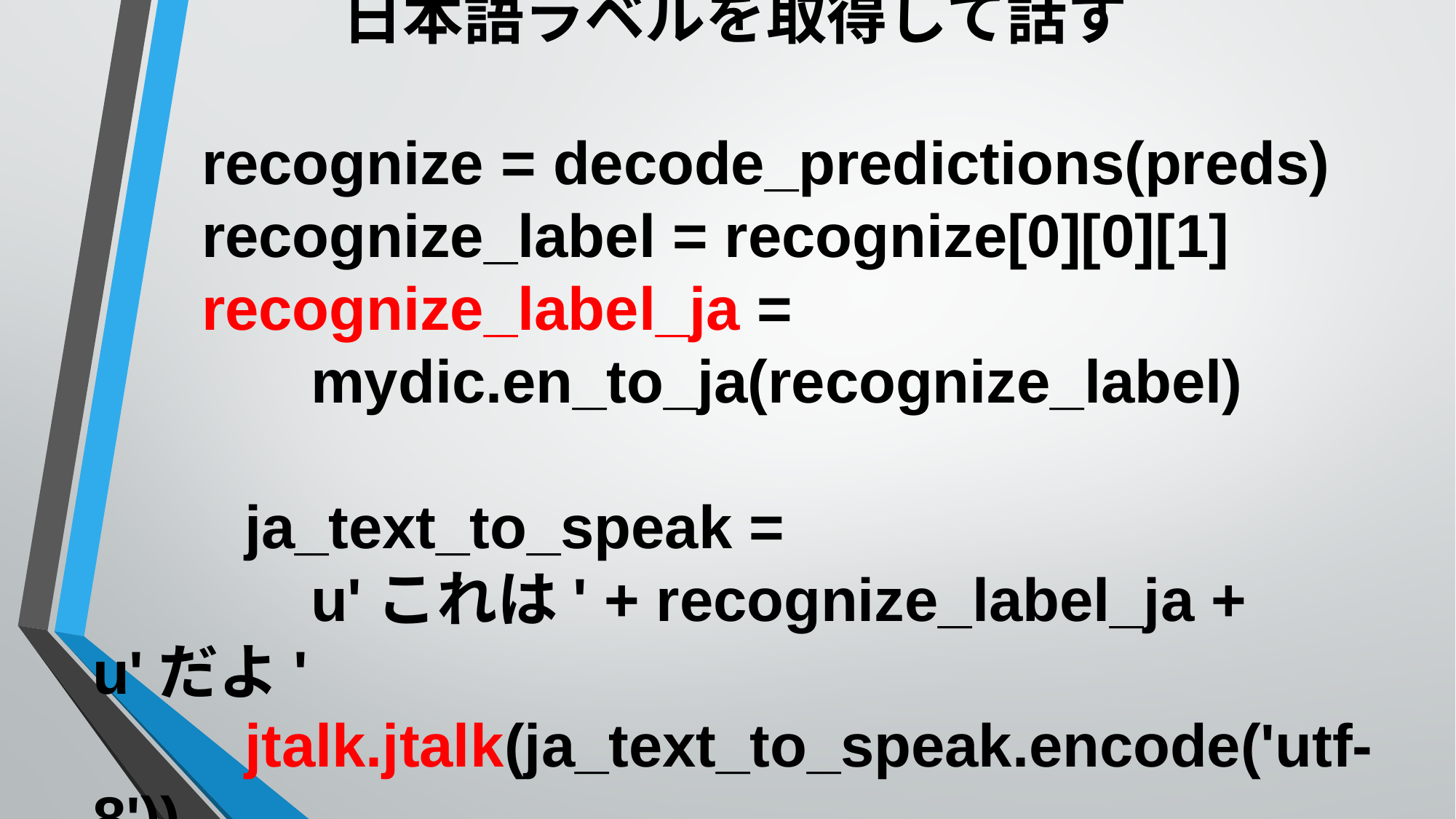

日本語ラベルを取得して話す

	recognize = decode_predictions(preds)
 	recognize_label = recognize[0][0][1]
	recognize_label_ja =
	 	mydic.en_to_ja(recognize_label)

         ja_text_to_speak =
		u'これは' + recognize_label_ja + u'だよ'
         jtalk.jtalk(ja_text_to_speak.encode('utf-8'))